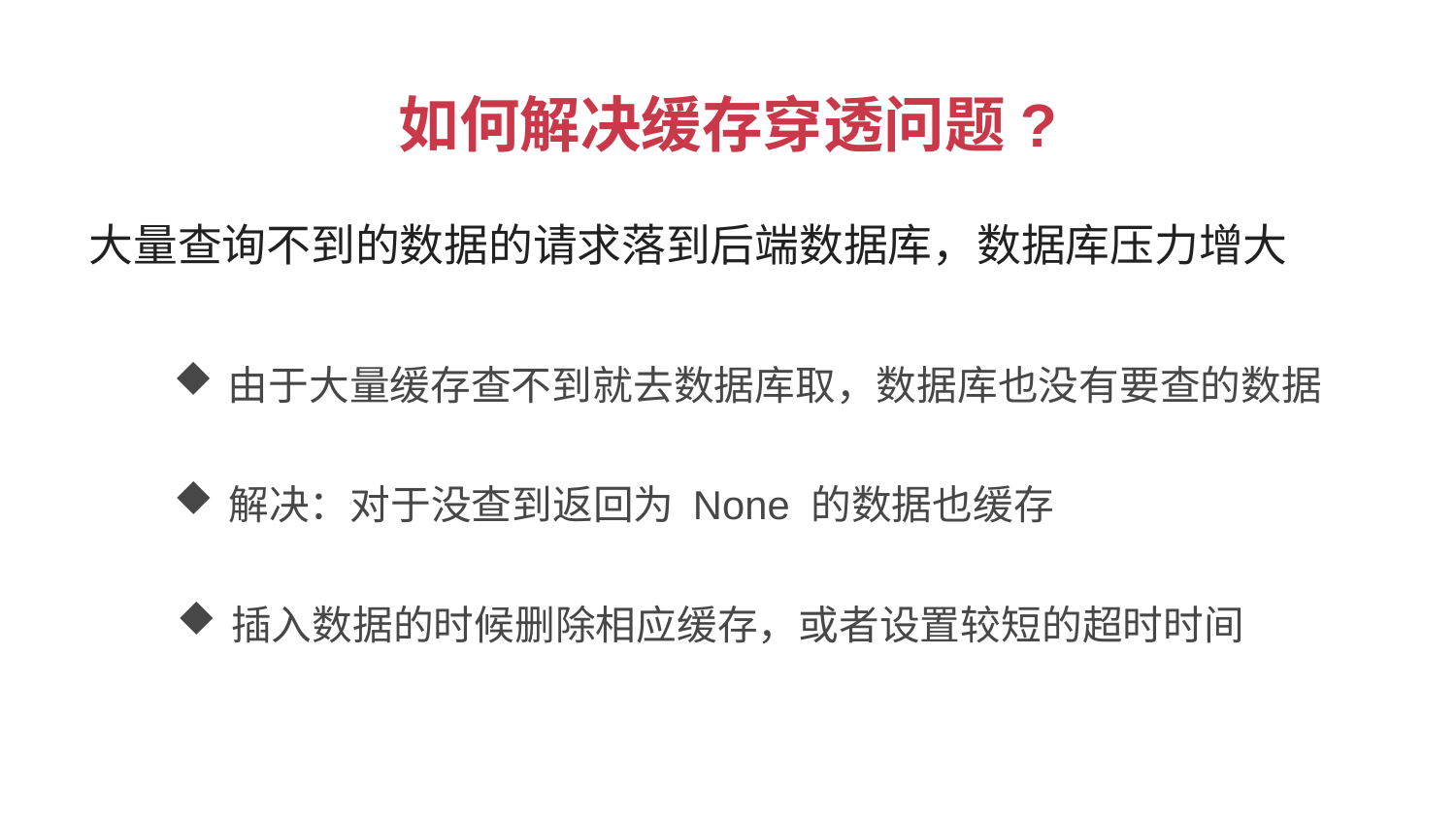

如何解决缓存穿透问题?
大量查询不到的数据的请求落到后端数据库，数据库压力增大
由于大量缓存查不到就去数据库取，数据库也没有要查的数据
解决：对于没查到返回为 None 的数据也缓存
插入数据的时候删除相应缓存，或者设置较短的超时时间